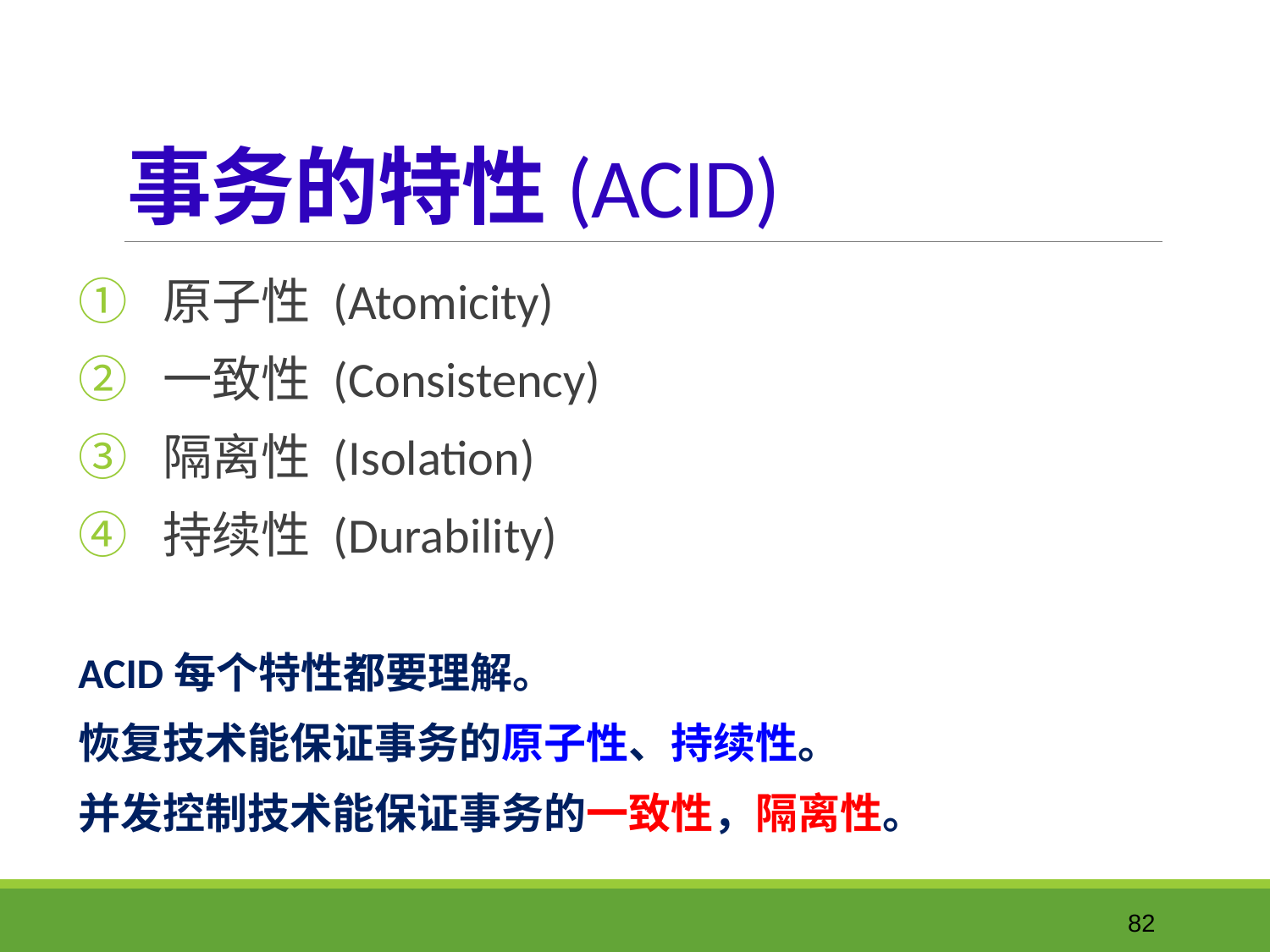

# 事务的特性(ACID)
原子性 (Atomicity)
一致性 (Consistency)
隔离性 (Isolation)
持续性 (Durability)

ACID每个特性都要理解。
恢复技术能保证事务的原子性、持续性。
并发控制技术能保证事务的一致性，隔离性。
82